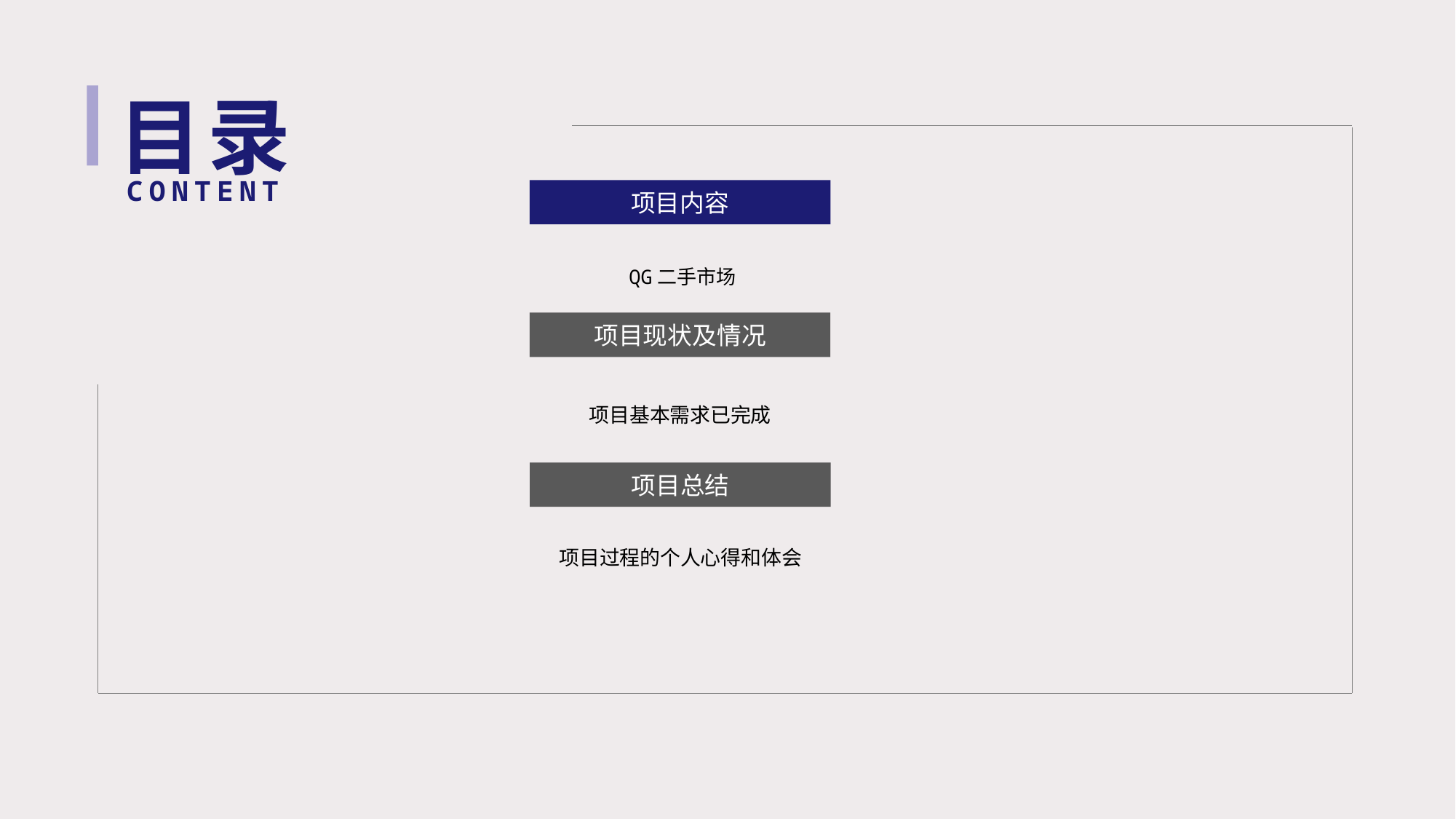

目录

CONTENT
项目内容
QG二手市场
项目现状及情况
项目基本需求已完成
项目总结

项目过程的个人心得和体会